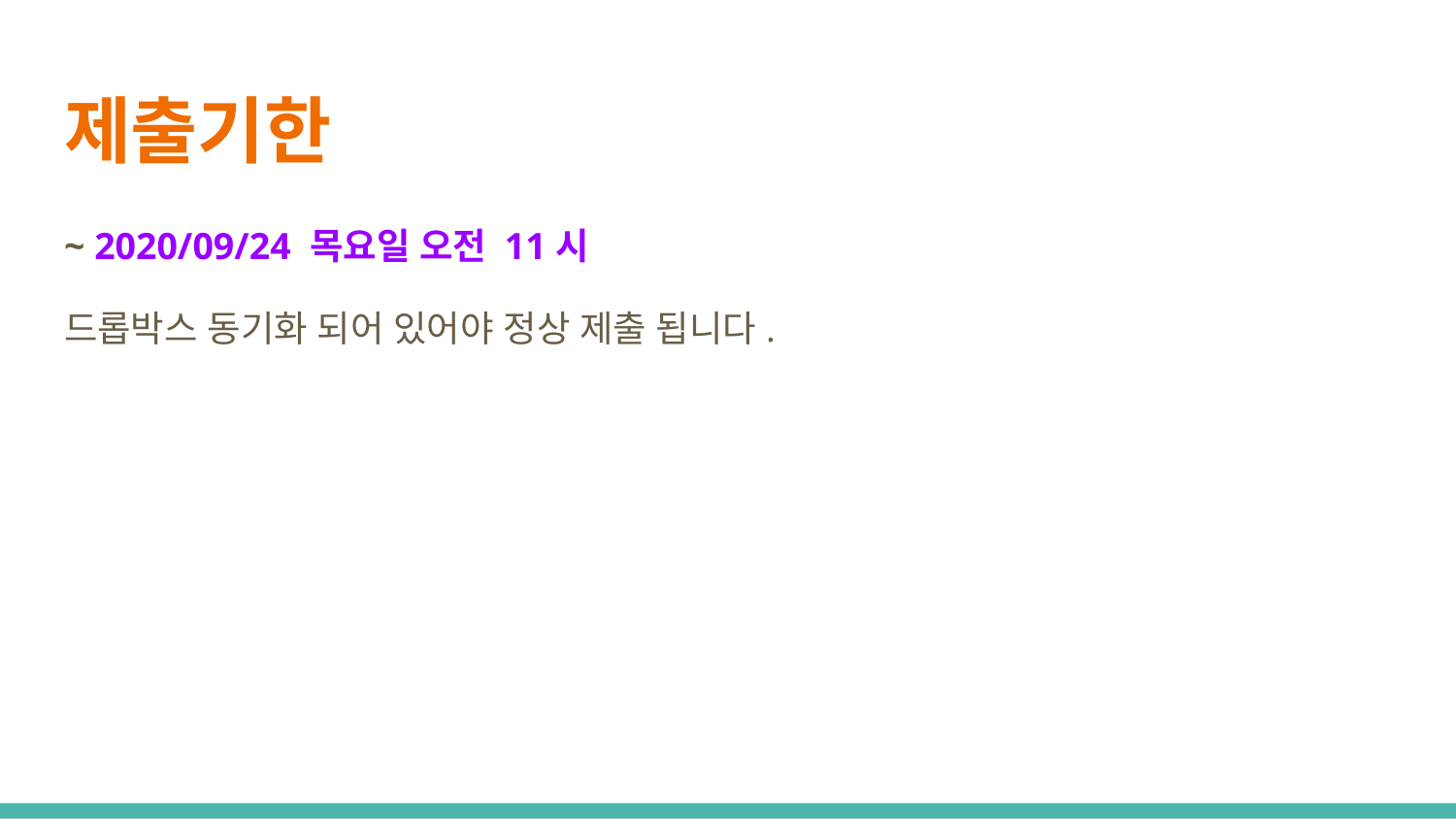

# 제출기한
~ 2020/09/24 목요일 오전 11시
드롭박스 동기화 되어 있어야 정상 제출 됩니다.